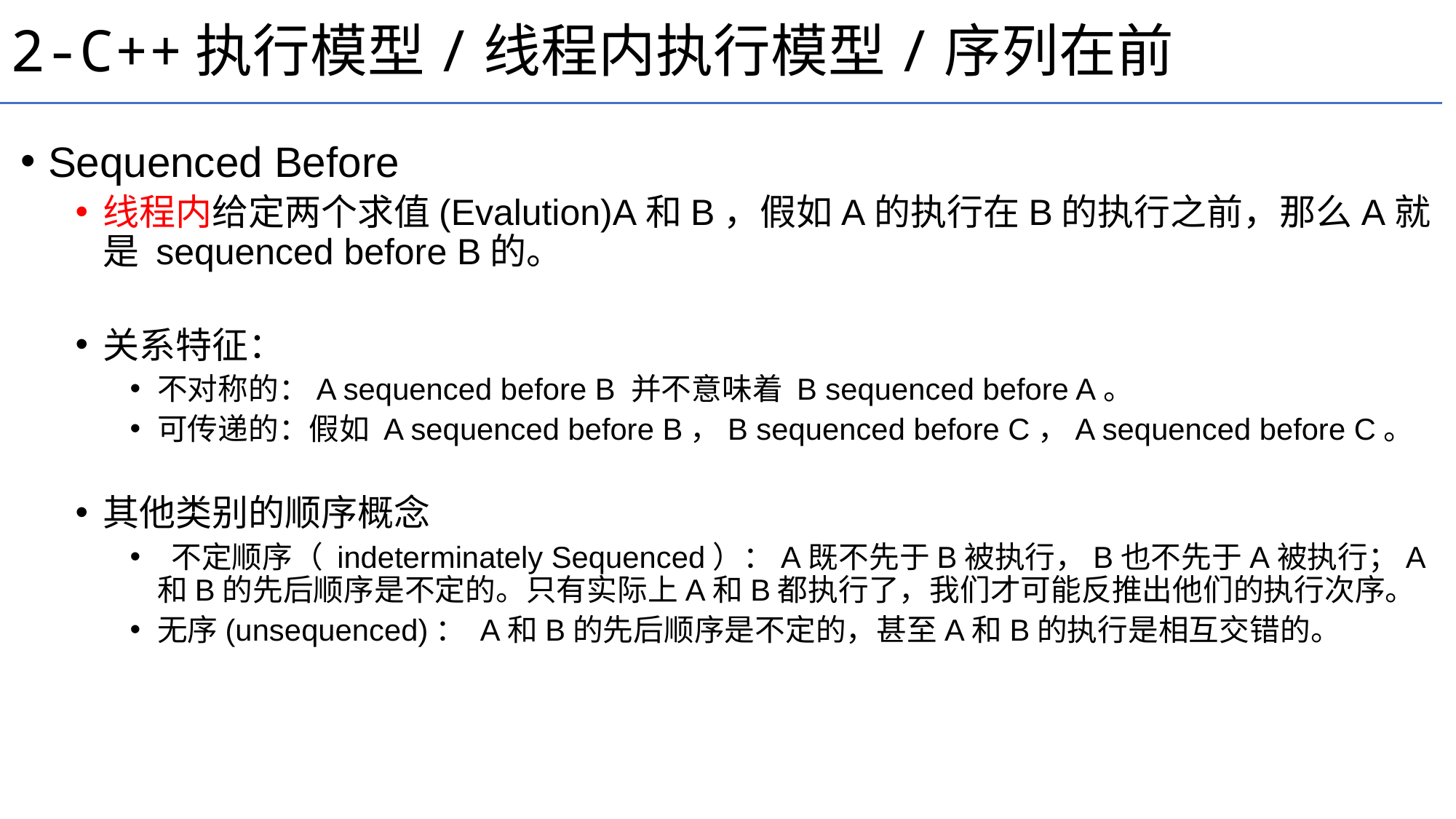

2-C++执行模型/线程内执行模型/序列在前
Sequenced Before
线程内给定两个求值(Evalution)A和B，假如A的执行在B的执行之前，那么A就是 sequenced before B的。

关系特征：
不对称的：A sequenced before B 并不意味着 B sequenced before A。
可传递的：假如 A sequenced before B，B sequenced before C，A sequenced before C。

其他类别的顺序概念
 不定顺序（ indeterminately Sequenced）：A既不先于B被执行，B也不先于A被执行；A和B的先后顺序是不定的。只有实际上A和B都执行了，我们才可能反推出他们的执行次序。
无序(unsequenced)： A和B的先后顺序是不定的，甚至A和B的执行是相互交错的。